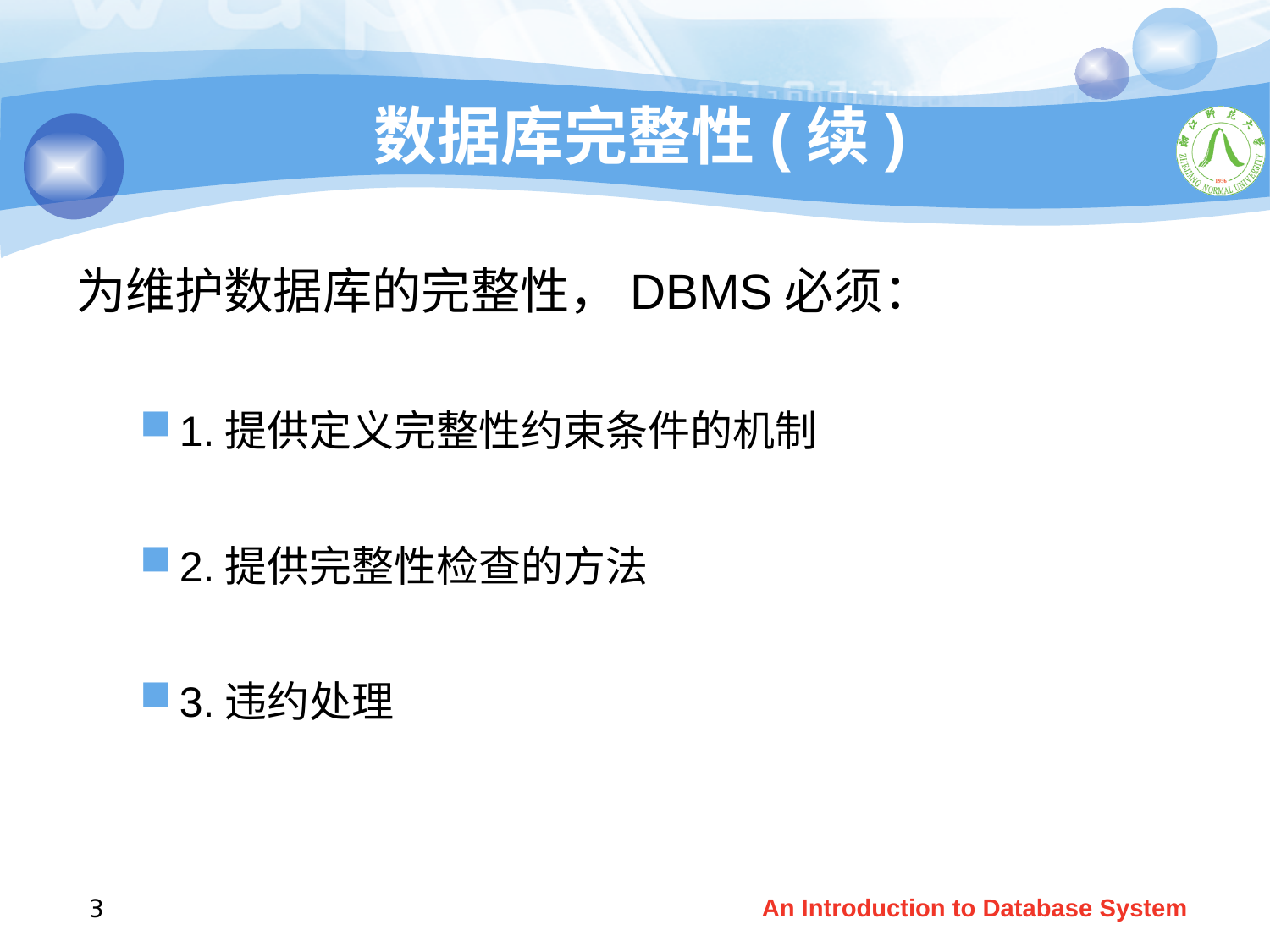

# 数据库完整性(续)
为维护数据库的完整性，DBMS必须：
1.提供定义完整性约束条件的机制
2.提供完整性检查的方法
3.违约处理
3
An Introduction to Database System